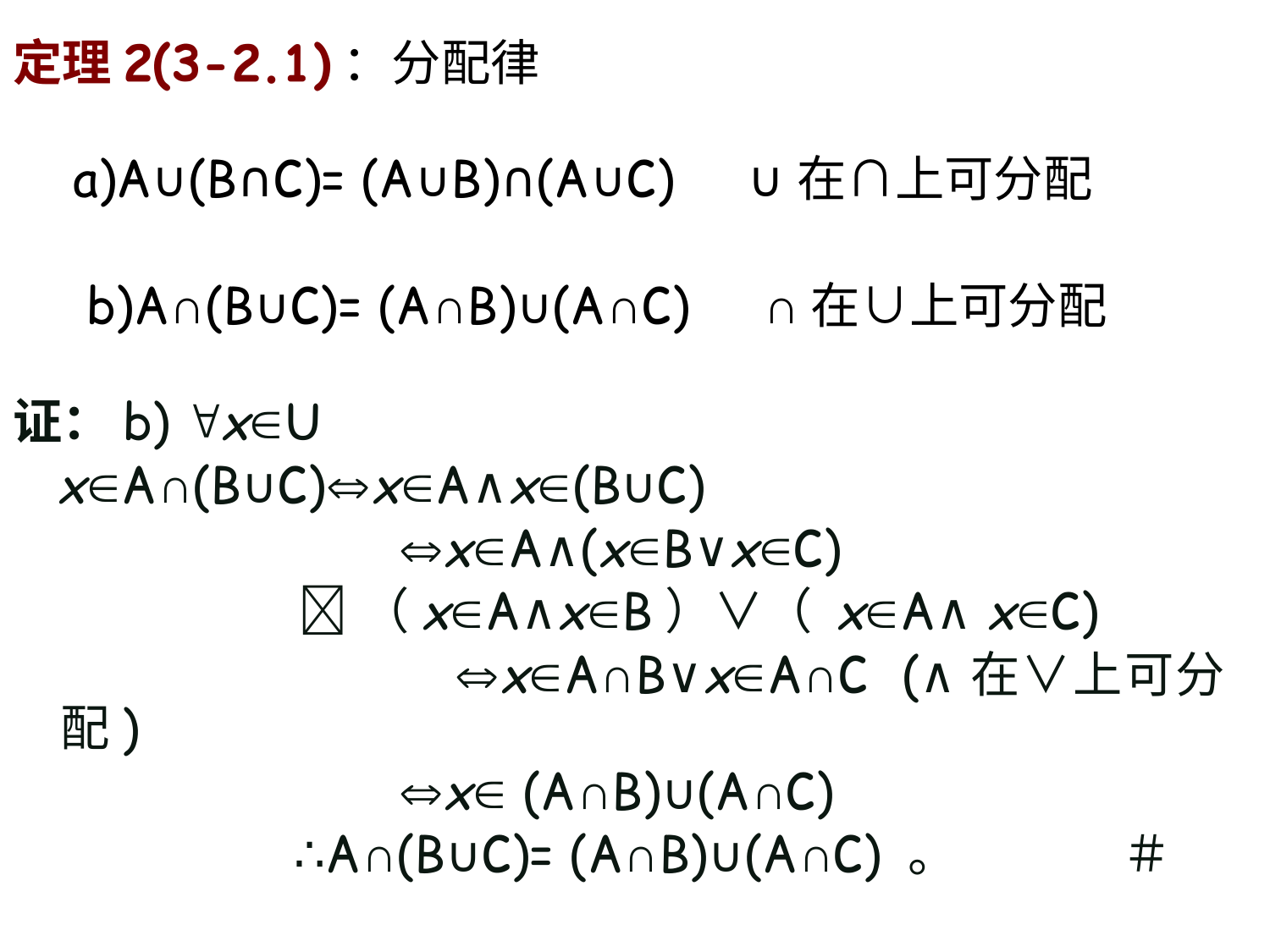

定理2(3-2.1)：分配律
 a)A∪(B∩C)= (A∪B)∩(A∪C)     ∪在∩上可分配

     b)A∩(B∪C)= (A∩B)∪(A∩C)     ∩在∪上可分配
证：b) ∀x∈U
   x∈A∩(B∪C)⇔x∈A∧x∈(B∪C)
                          ⇔x∈A∧(x∈B∨x∈C)
                          ⇔（x∈A∧x∈B）∨（ x∈A∧ x∈C)
                          ⇔x∈A∩B∨x∈A∩C  (∧在∨上可分配)
                          ⇔x∈ (A∩B)∪(A∩C)
                   ∴A∩(B∪C)= (A∩B)∪(A∩C) 。               ＃